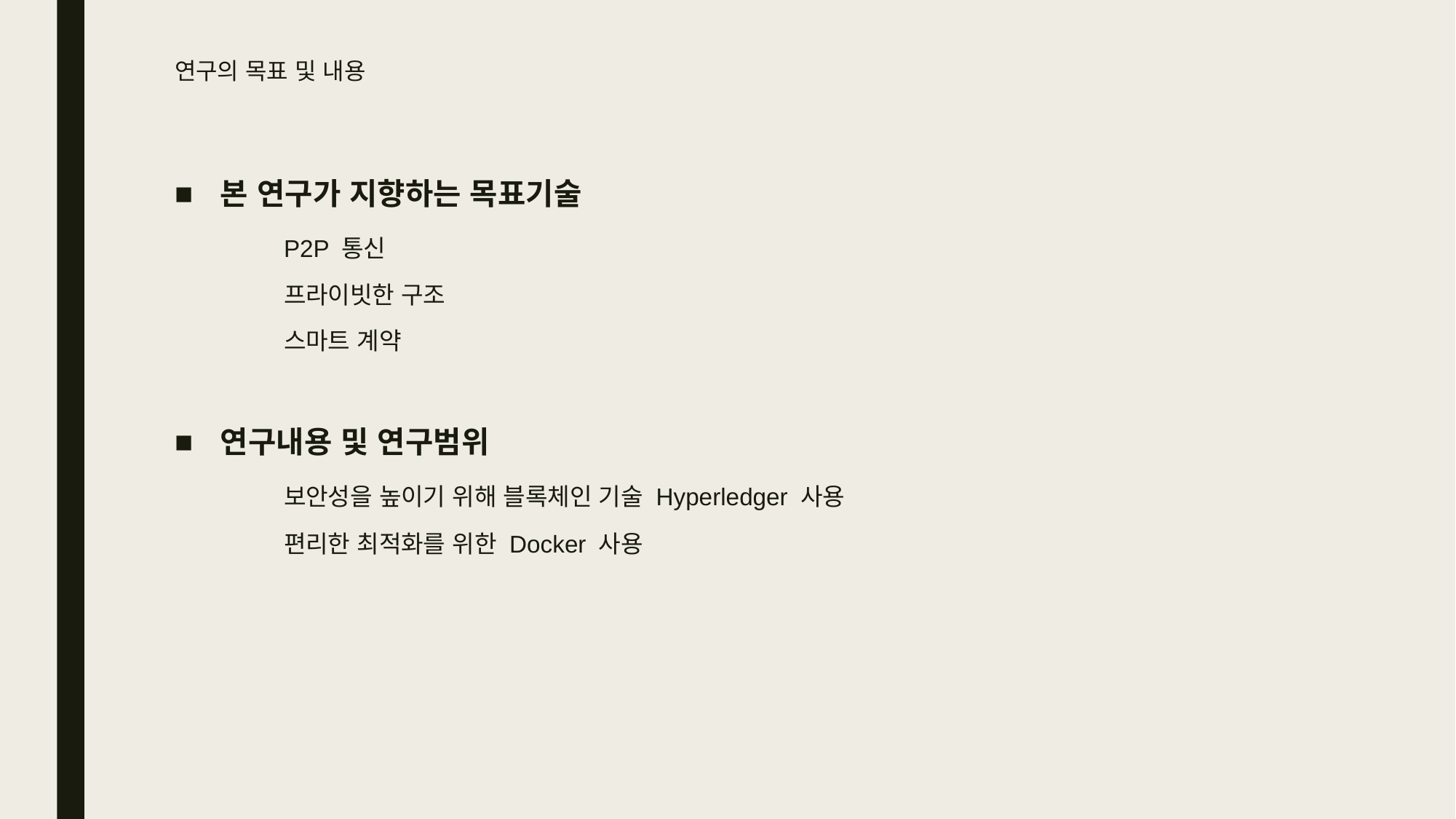

# 연구의 목표 및 내용
본 연구가 지향하는 목표기술
	P2P 통신
	프라이빗한 구조
	스마트 계약

연구내용 및 연구범위
	보안성을 높이기 위해 블록체인 기술 Hyperledger 사용
	편리한 최적화를 위한 Docker 사용